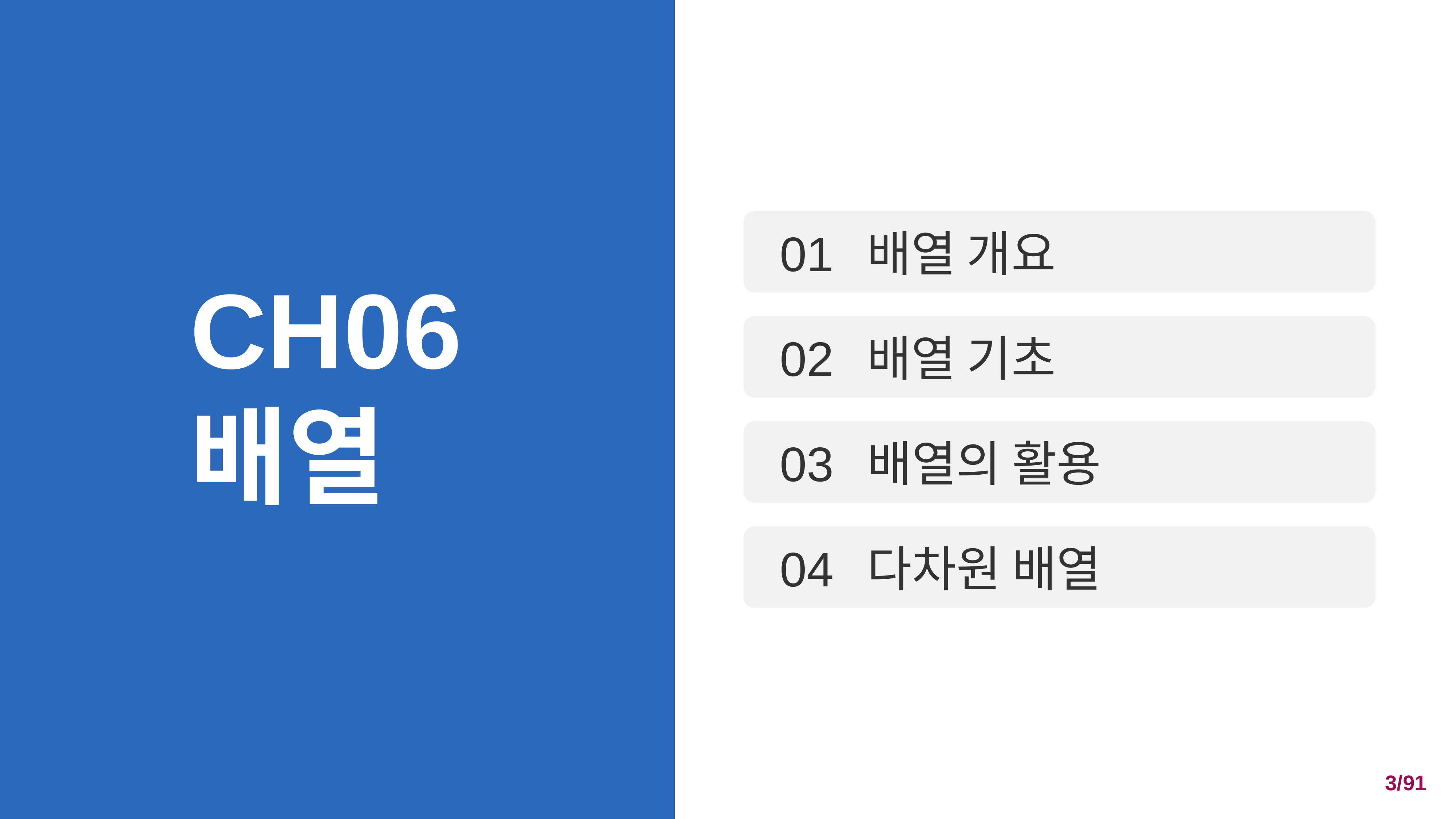

01
배열 개요
CH06
배열

02
배열 기초

03
배열의 활용

04
다차원 배열